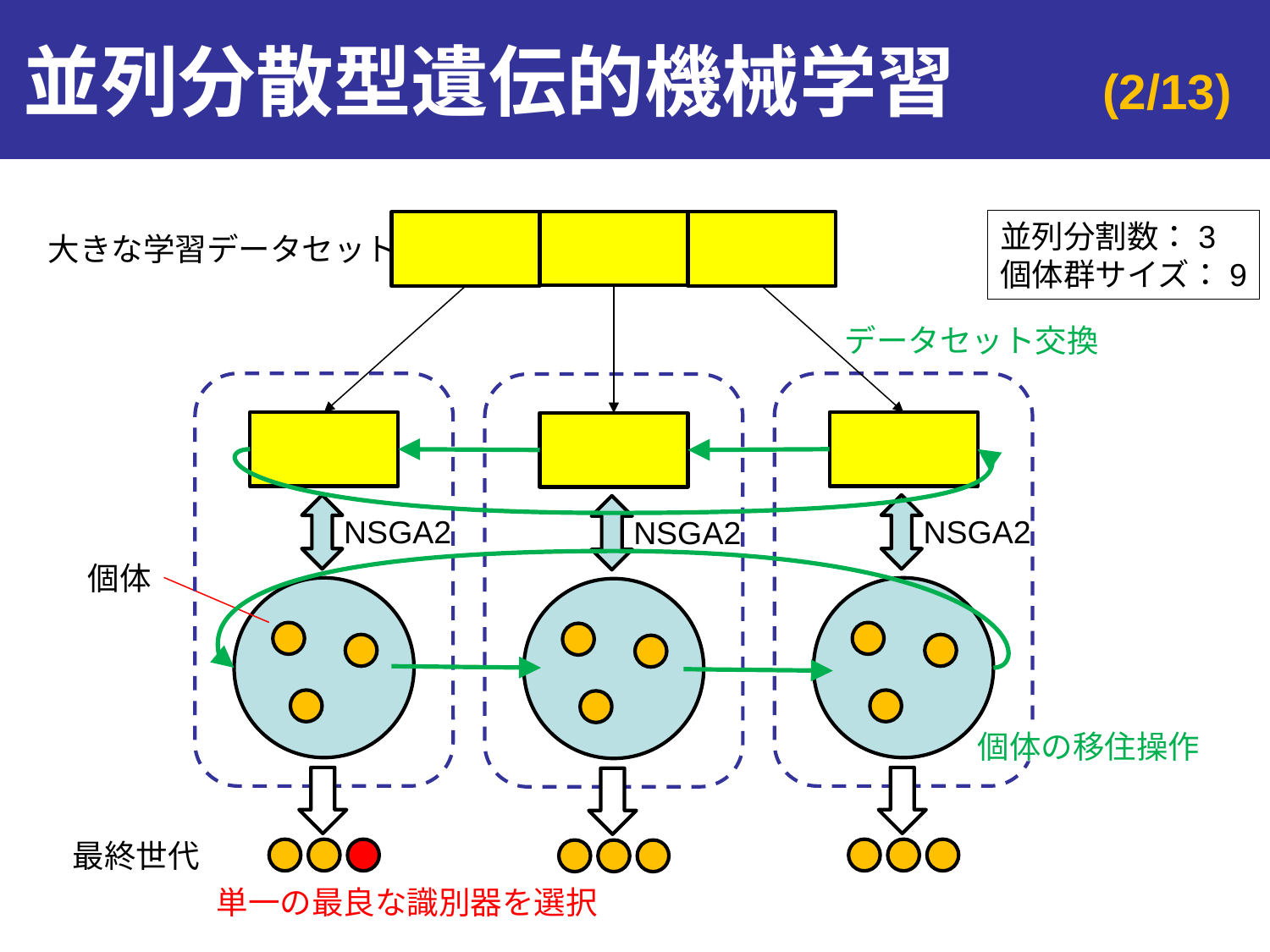

# 並列分散型遺伝的機械学習
並列分割数：3
個体群サイズ：9

大きな学習データセット
データセット交換

NSGA2
NSGA2
NSGA2
個体

個体の移住操作

最終世代

単一の最良な識別器を選択